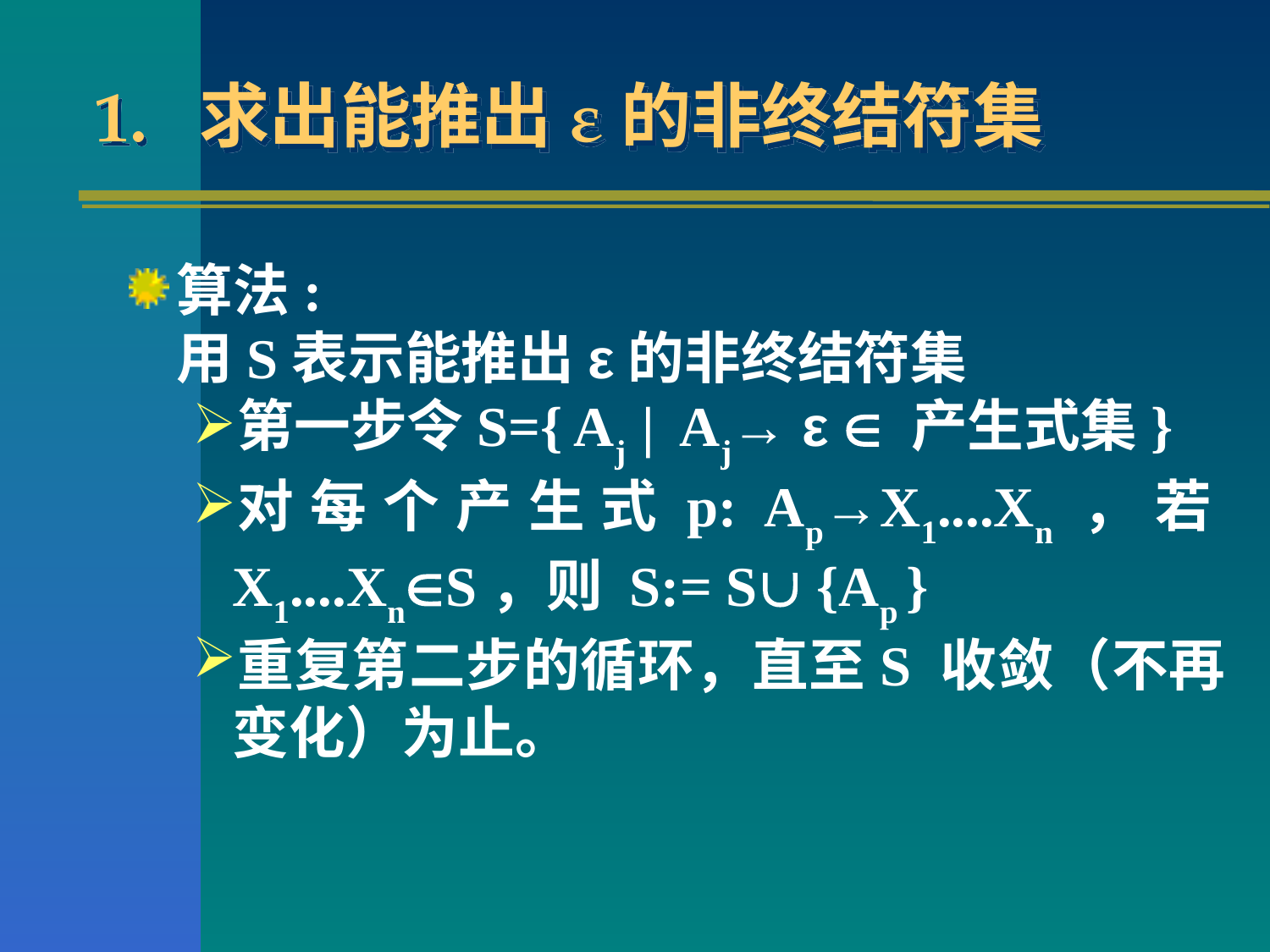

# 1.  求出能推出ε的非终结符集
算法:
	用S表示能推出ε的非终结符集
第一步令S={ Aj  |  Aj→ ε ∈ 产生式集}
对每个产生式p: Ap→X1....Xn，若X1....Xn∈S，则 S:= S∪ {Ap }
重复第二步的循环，直至S 收敛（不再变化）为止。